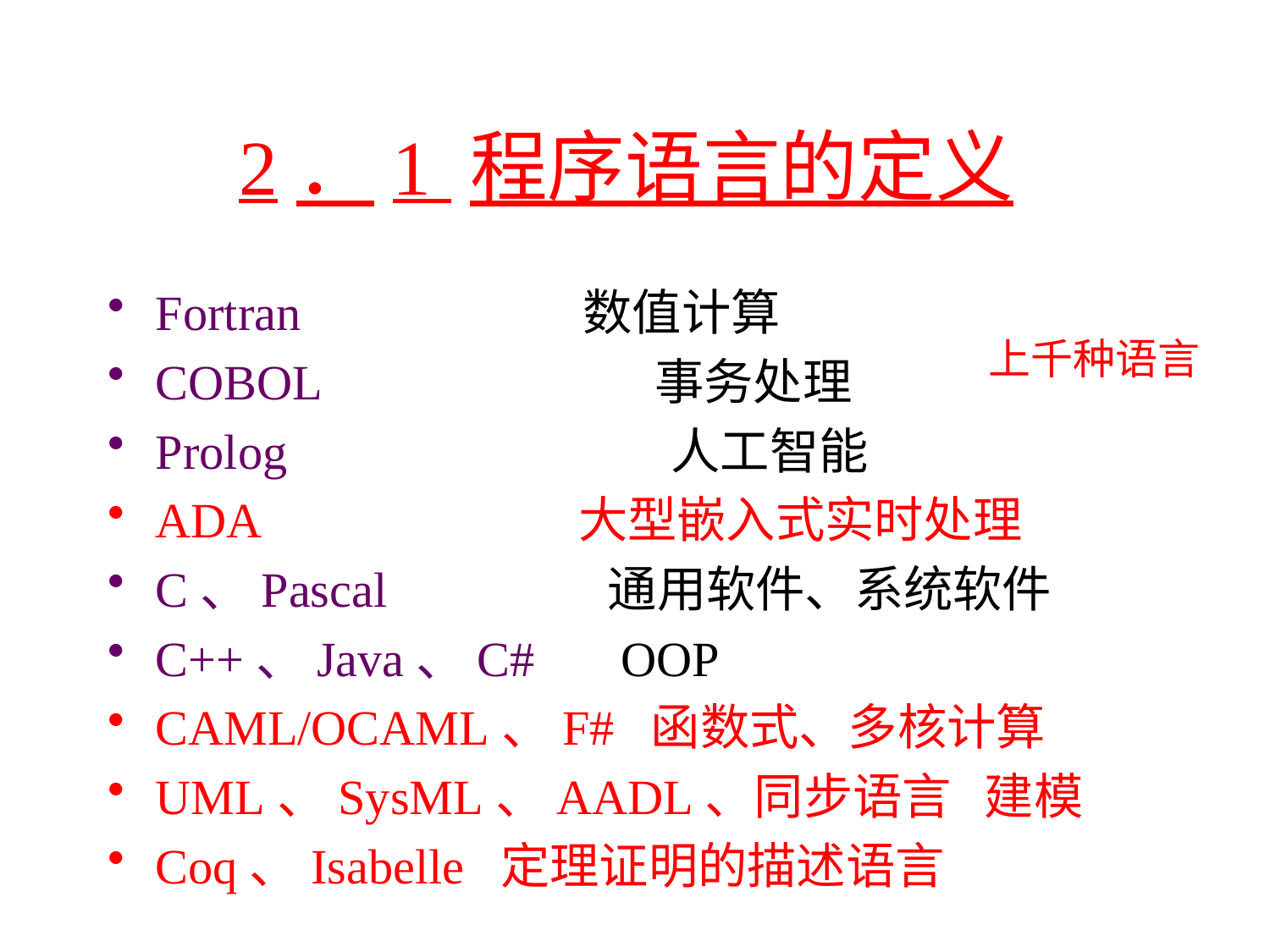

# 2．1 程序语言的定义
Fortran                      数值计算
COBOL	                   事务处理
Prolog		          人工智能
ADA                         大型嵌入式实时处理
C、Pascal                 通用软件、系统软件
C++、Java、C#       OOP
CAML/OCAML、F#  函数式、多核计算
UML、SysML、AADL、同步语言   建模
Coq、Isabelle  定理证明的描述语言
上千种语言